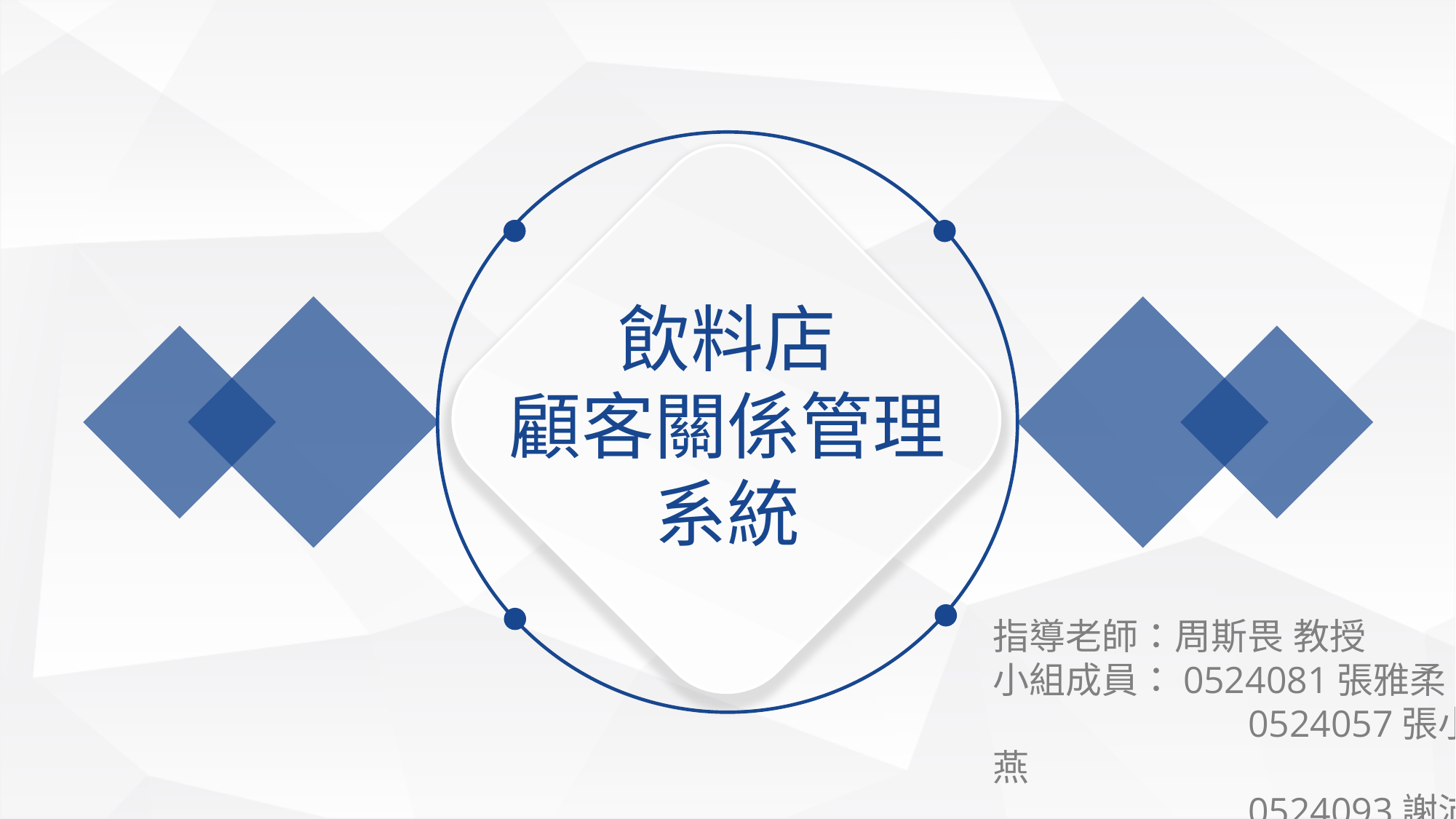

飲料店
顧客關係管理
系統

指導老師：周斯畏 教授
小組成員：0524081張雅柔
                           0524057張小燕
                           0524093謝沛螢